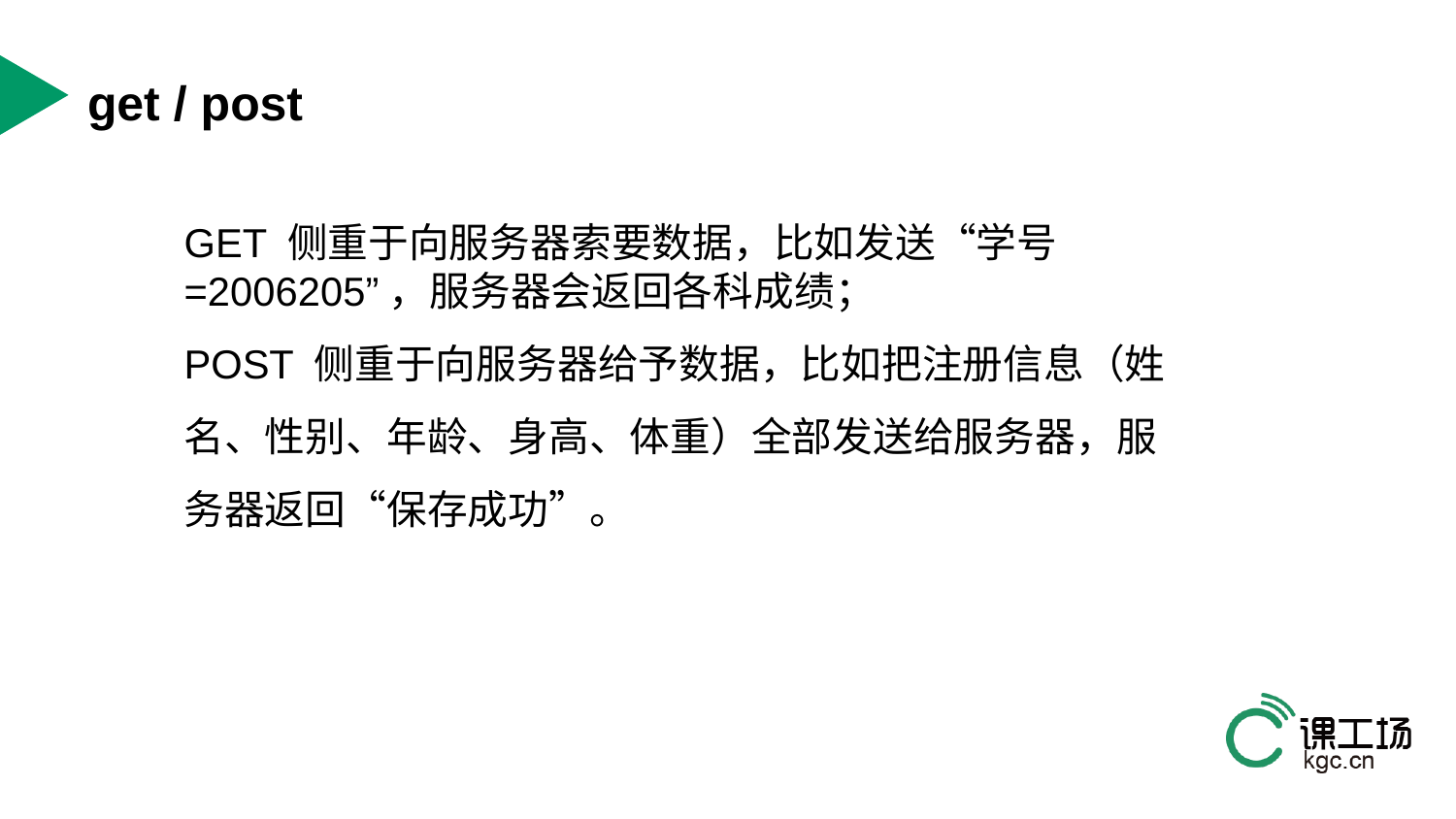

# get / post
GET 侧重于向服务器索要数据，比如发送“学号=2006205”，服务器会返回各科成绩；POST 侧重于向服务器给予数据，比如把注册信息（姓名、性别、年龄、身高、体重）全部发送给服务器，服务器返回“保存成功”。